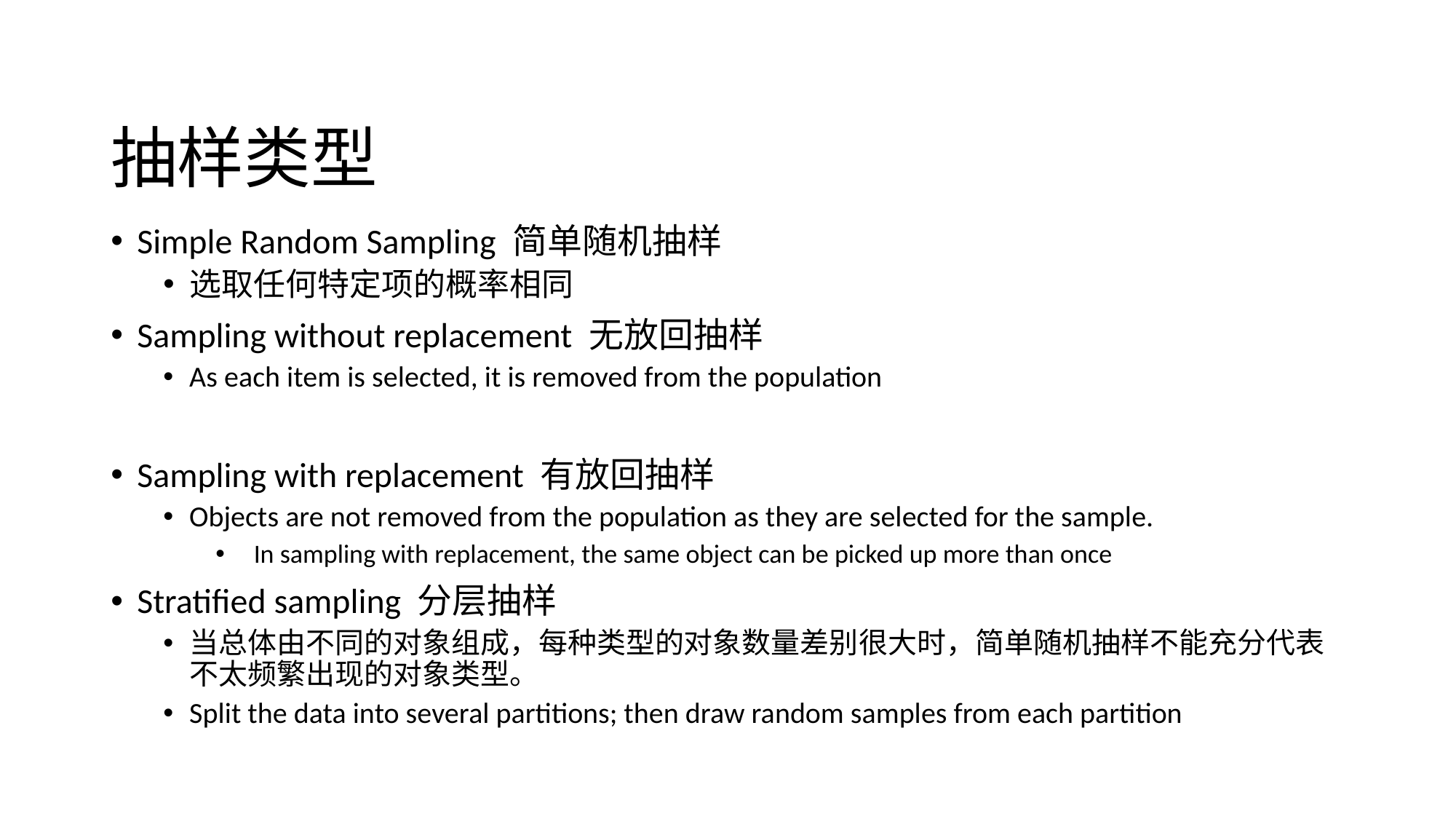

# 抽样类型
Simple Random Sampling 简单随机抽样
选取任何特定项的概率相同
Sampling without replacement 无放回抽样
As each item is selected, it is removed from the population

Sampling with replacement 有放回抽样
Objects are not removed from the population as they are selected for the sample.
  In sampling with replacement, the same object can be picked up more than once
Stratified sampling 分层抽样
当总体由不同的对象组成，每种类型的对象数量差别很大时，简单随机抽样不能充分代表不太频繁出现的对象类型。
Split the data into several partitions; then draw random samples from each partition